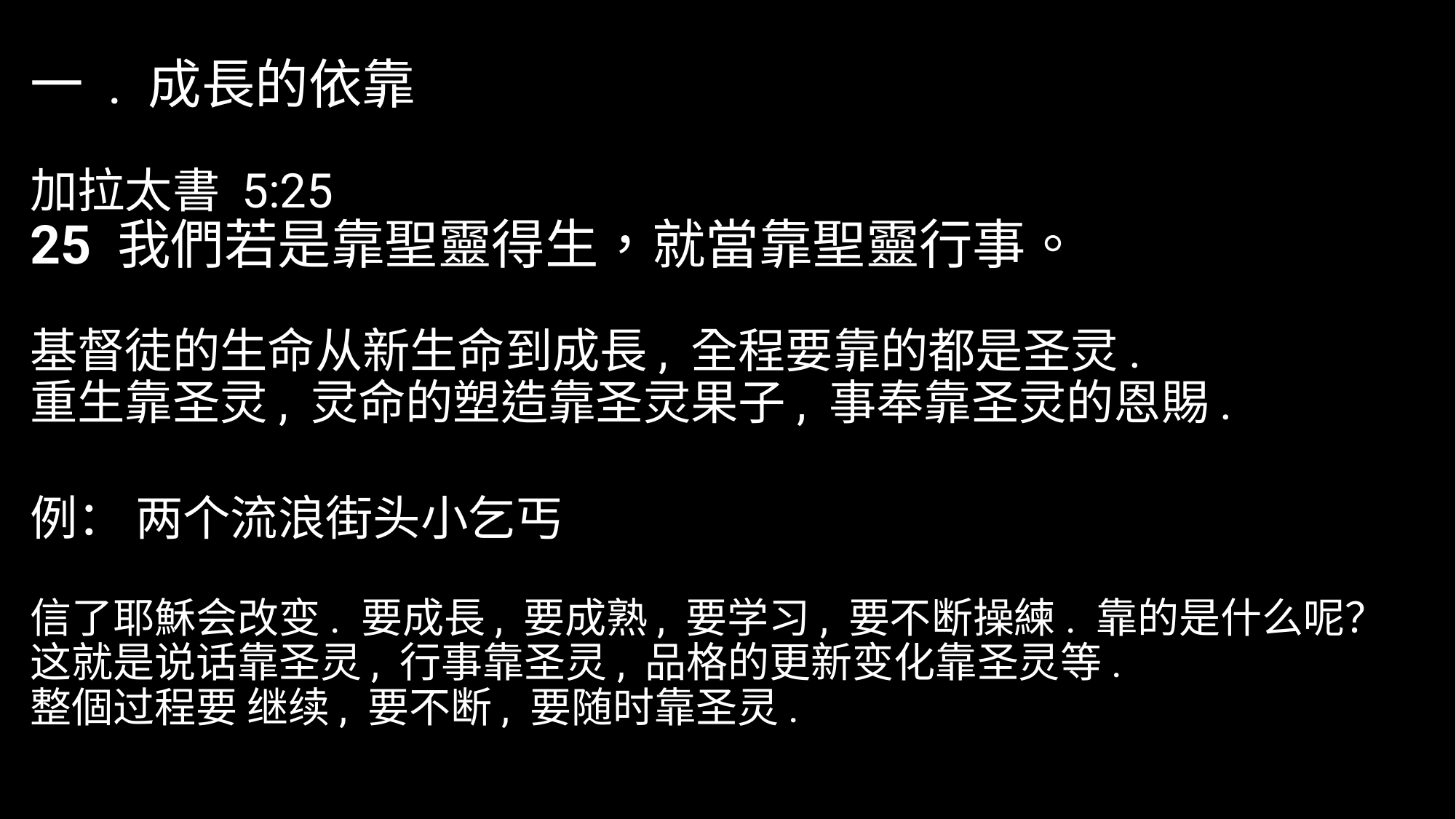

一 . 成長的依靠

加拉太書 5:25
25 我們若是靠聖靈得生，就當靠聖靈行事。

基督徒的生命从新生命到成長, 全程要靠的都是圣灵.
重生靠圣灵, 灵命的塑造靠圣灵果子, 事奉靠圣灵的恩賜.

例： 两个流浪街头小乞丐

信了耶穌会改变. 要成長, 要成熟, 要学习, 要不断操練. 靠的是什么呢？
这就是说话靠圣灵, 行事靠圣灵, 品格的更新变化靠圣灵等.
整個过程要 继续, 要不断, 要随时靠圣灵..